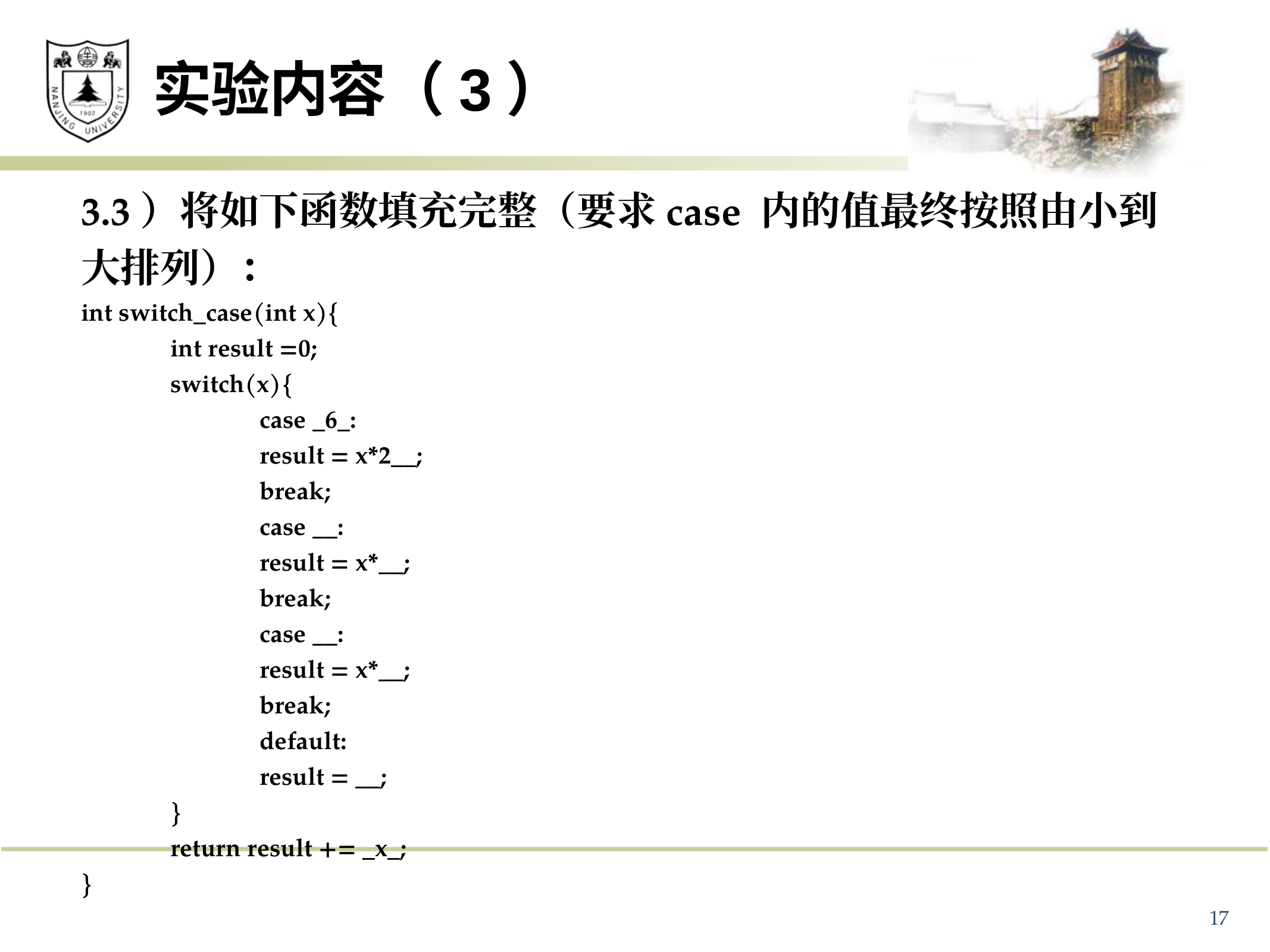

# 实验内容（3）
3.3）将如下函数填充完整（要求case 内的值最终按照由小到大排列）：
int switch_case(int x){
	int result =0;
	switch(x){
		case _6_:
		result = x*2__;
		break;
		case __:
		result = x*__;
		break;
		case __:
		result = x*__;
		break;
		default:
		result = __;
	}
	return result += _x_;
}

17